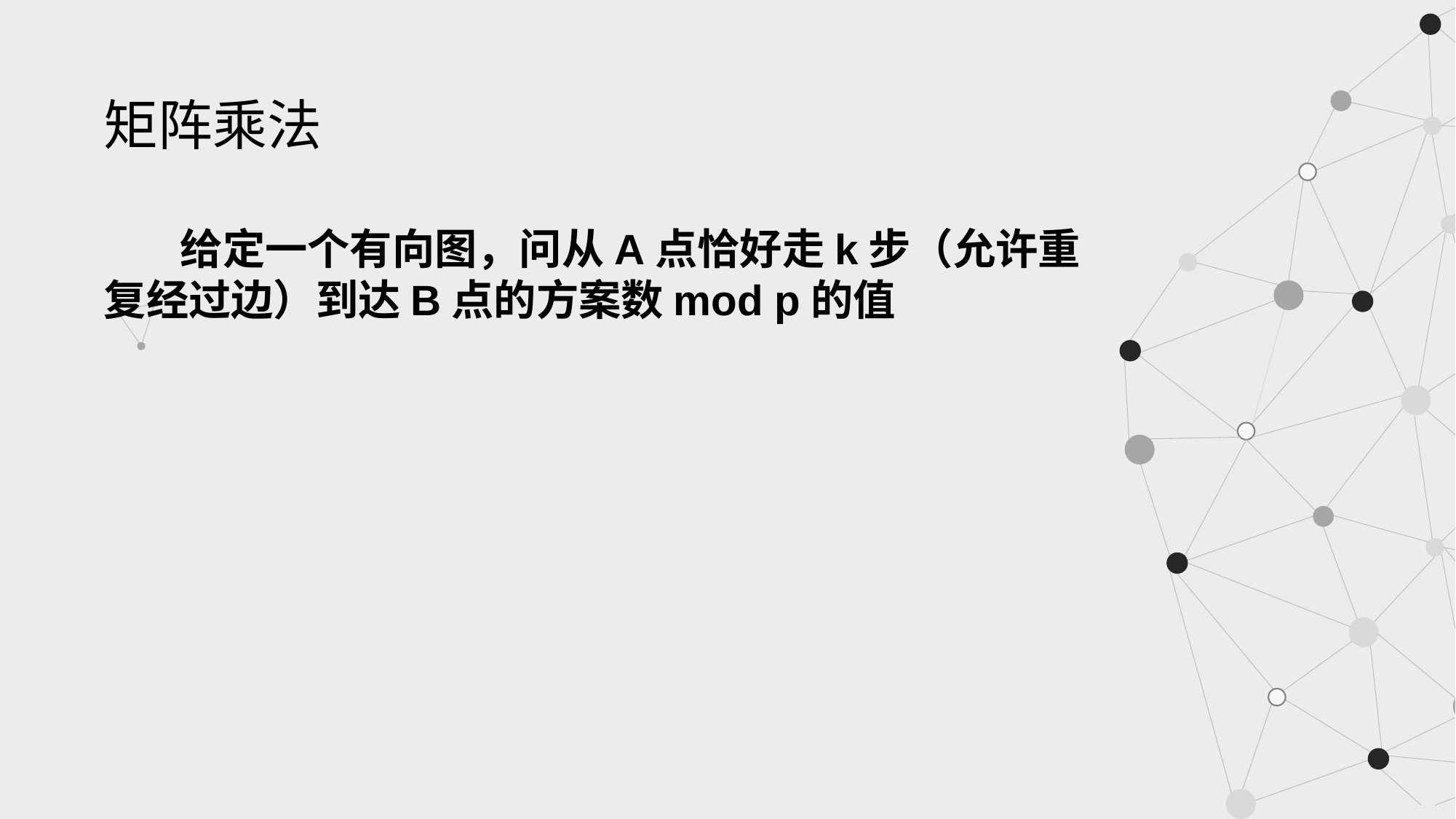

矩阵乘法

       给定一个有向图，问从A点恰好走k步（允许重复经过边）到达B点的方案数mod p的值